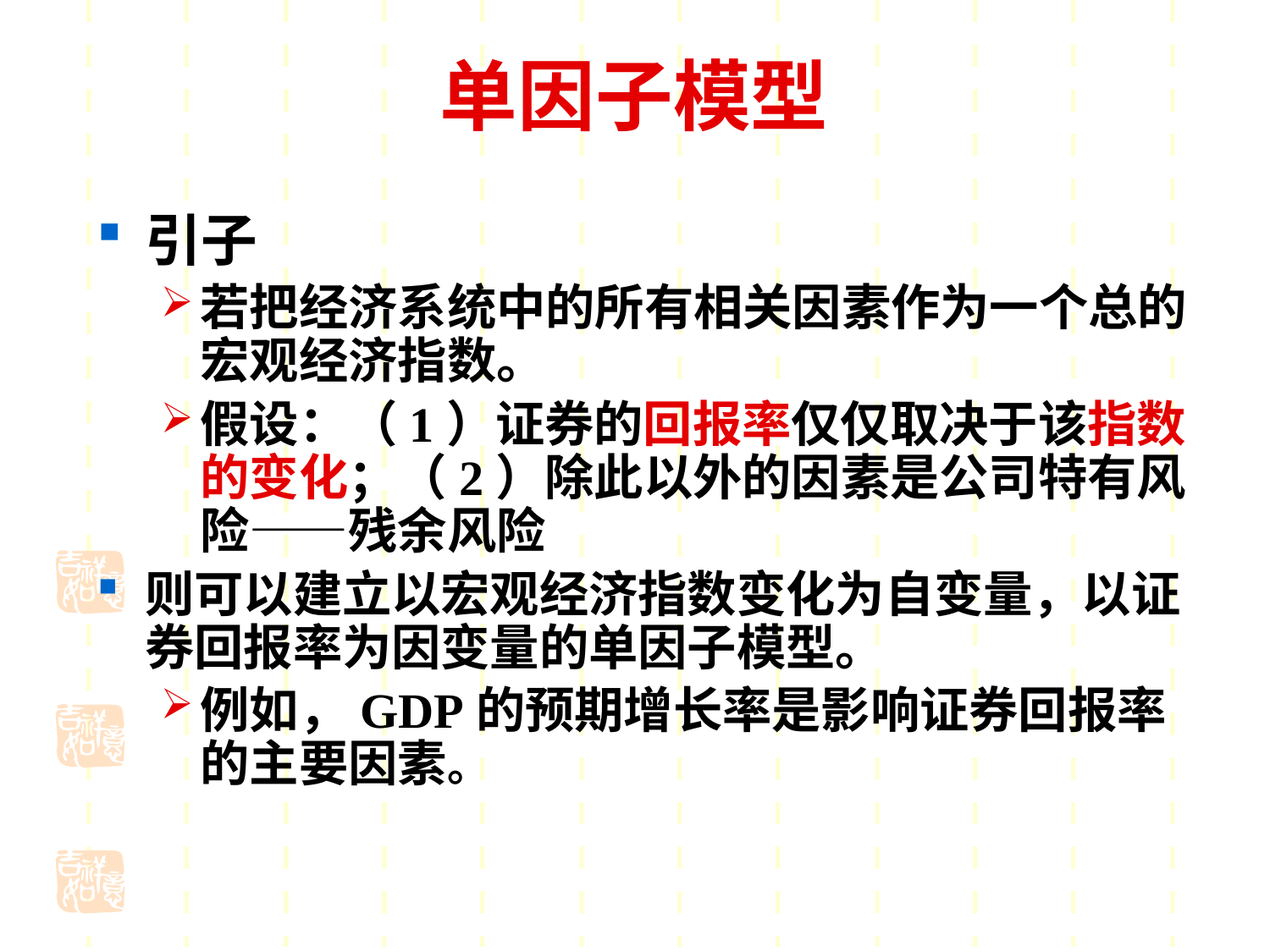

# 单因子模型
引子
若把经济系统中的所有相关因素作为一个总的宏观经济指数。
假设：（1）证券的回报率仅仅取决于该指数的变化；（2）除此以外的因素是公司特有风险——残余风险
则可以建立以宏观经济指数变化为自变量，以证券回报率为因变量的单因子模型。
例如，GDP的预期增长率是影响证券回报率的主要因素。